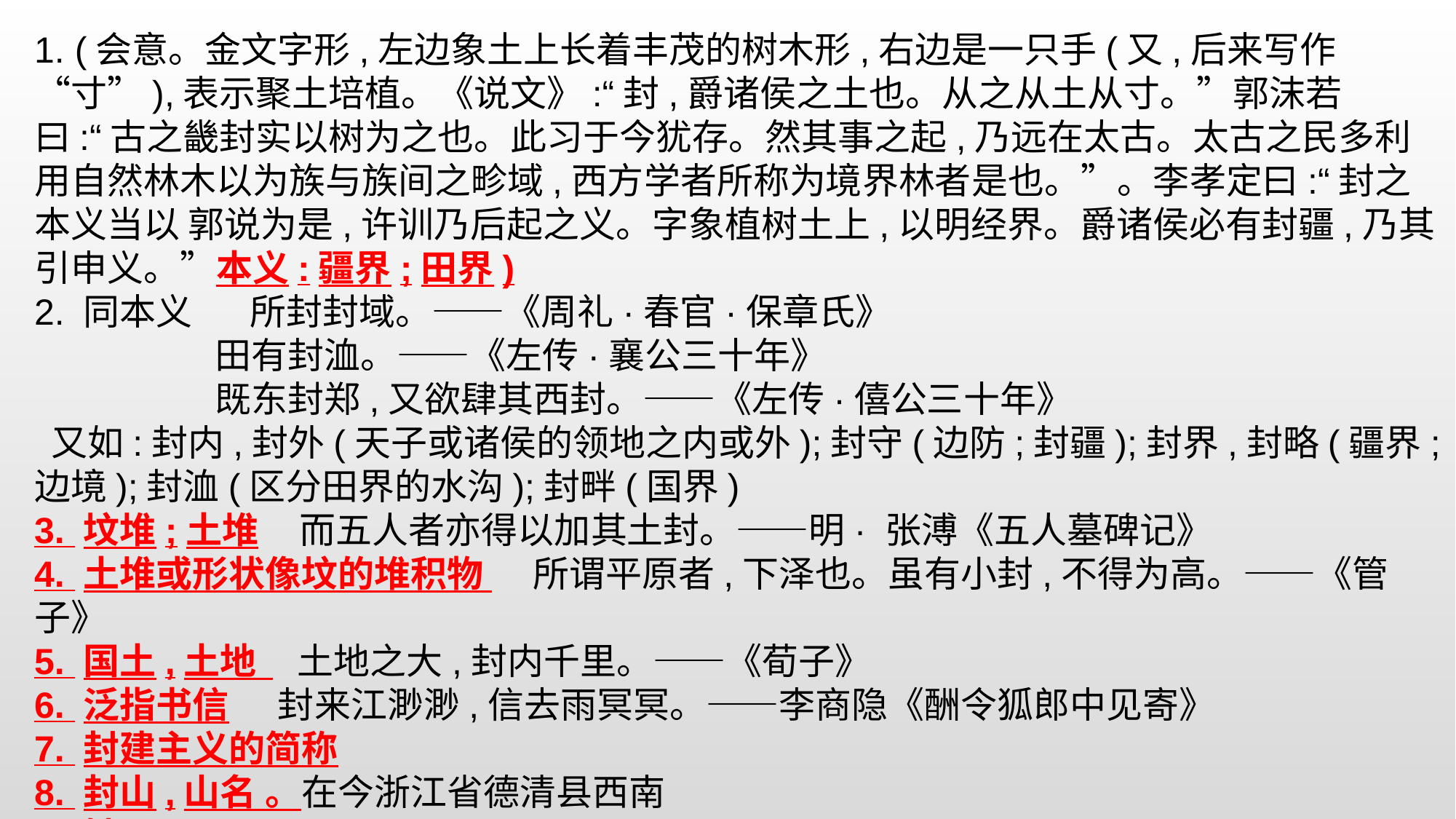

1. (会意。金文字形,左边象土上长着丰茂的树木形,右边是一只手(又,后来写作“寸”),表示聚土培植。《说文》:“封,爵诸侯之土也。从之从土从寸。”郭沫若曰:“古之畿封实以树为之也。此习于今犹存。然其事之起,乃远在太古。太古之民多利用自然林木以为族与族间之畛域,西方学者所称为境界林者是也。”。李孝定曰:“封之本义当以 郭说为是,许训乃后起之义。字象植树土上,以明经界。爵诸侯必有封疆,乃其引申义。”本义:疆界;田界)
2. 同本义       所封封域。——《周礼·春官·保章氏》
                     田有封洫。——《左传·襄公三十年》
                     既东封郑,又欲肆其西封。——《左传·僖公三十年》
 又如:封内,封外(天子或诸侯的领地之内或外);封守(边防;封疆);封界,封略(疆界;边境);封洫(区分田界的水沟);封畔(国界)
3. 坟堆;土堆     而五人者亦得以加其土封。——明· 张溥《五人墓碑记》
4. 土堆或形状像坟的堆积物      所谓平原者,下泽也。虽有小封,不得为高。——《管子》
5. 国土,土地     土地之大,封内千里。——《荀子》
6. 泛指书信      封来江渺渺,信去雨冥冥。——李商隐《酬令狐郎中见寄》
7. 封建主义的简称
8. 封山,山名 。在今浙江省德清县西南
9. 姓